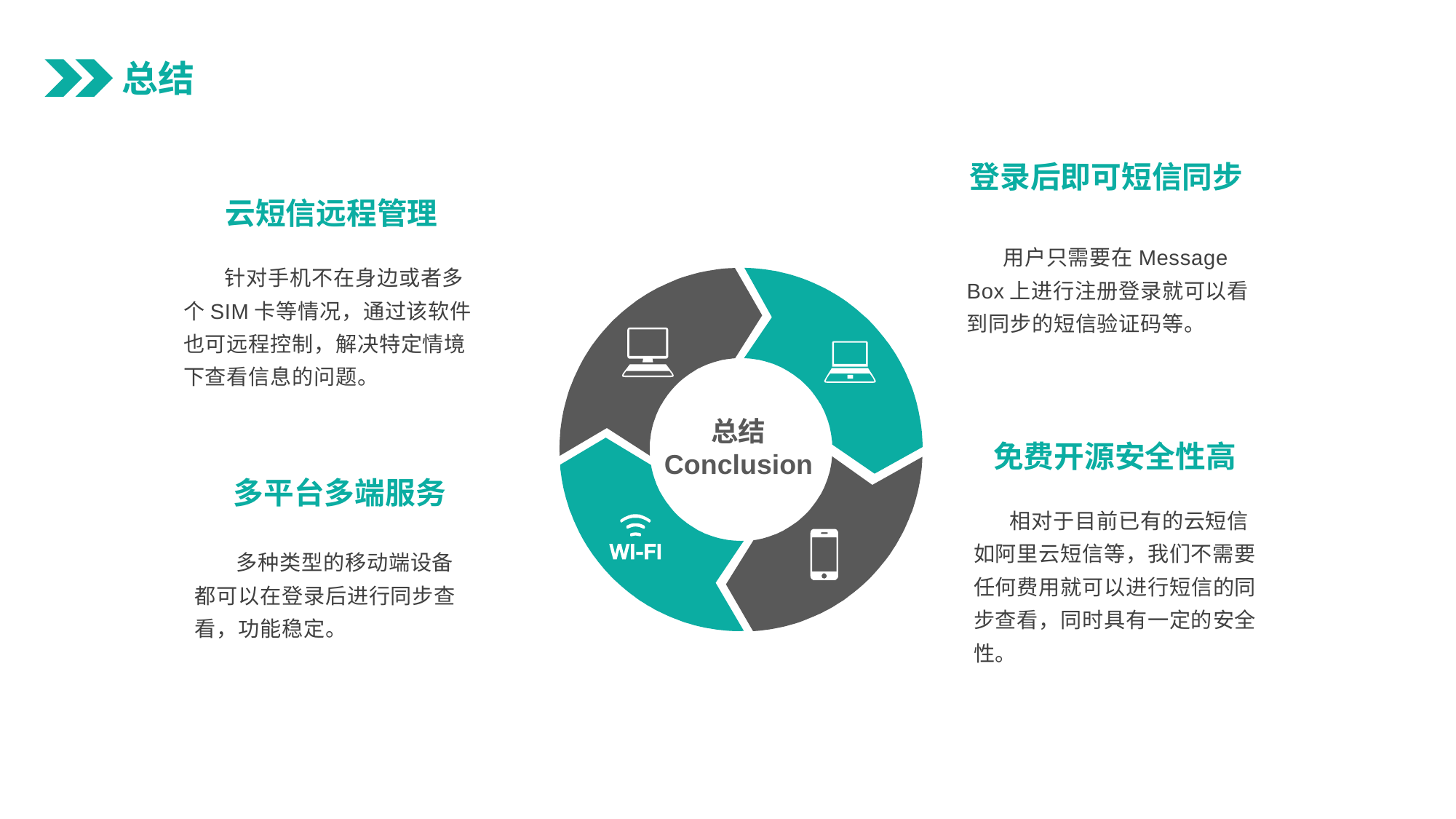

总结

登录后即可短信同步
云短信远程管理
      用户只需要在Message Box上进行注册登录就可以看到同步的短信验证码等。
       针对手机不在身边或者多个SIM卡等情况，通过该软件也可远程控制，解决特定情境下查看信息的问题。

总结
Conclusion
免费开源安全性高

多平台多端服务
      相对于目前已有的云短信如阿里云短信等，我们不需要任何费用就可以进行短信的同步查看，同时具有一定的安全性。

       多种类型的移动端设备都可以在登录后进行同步查看，功能稳定。